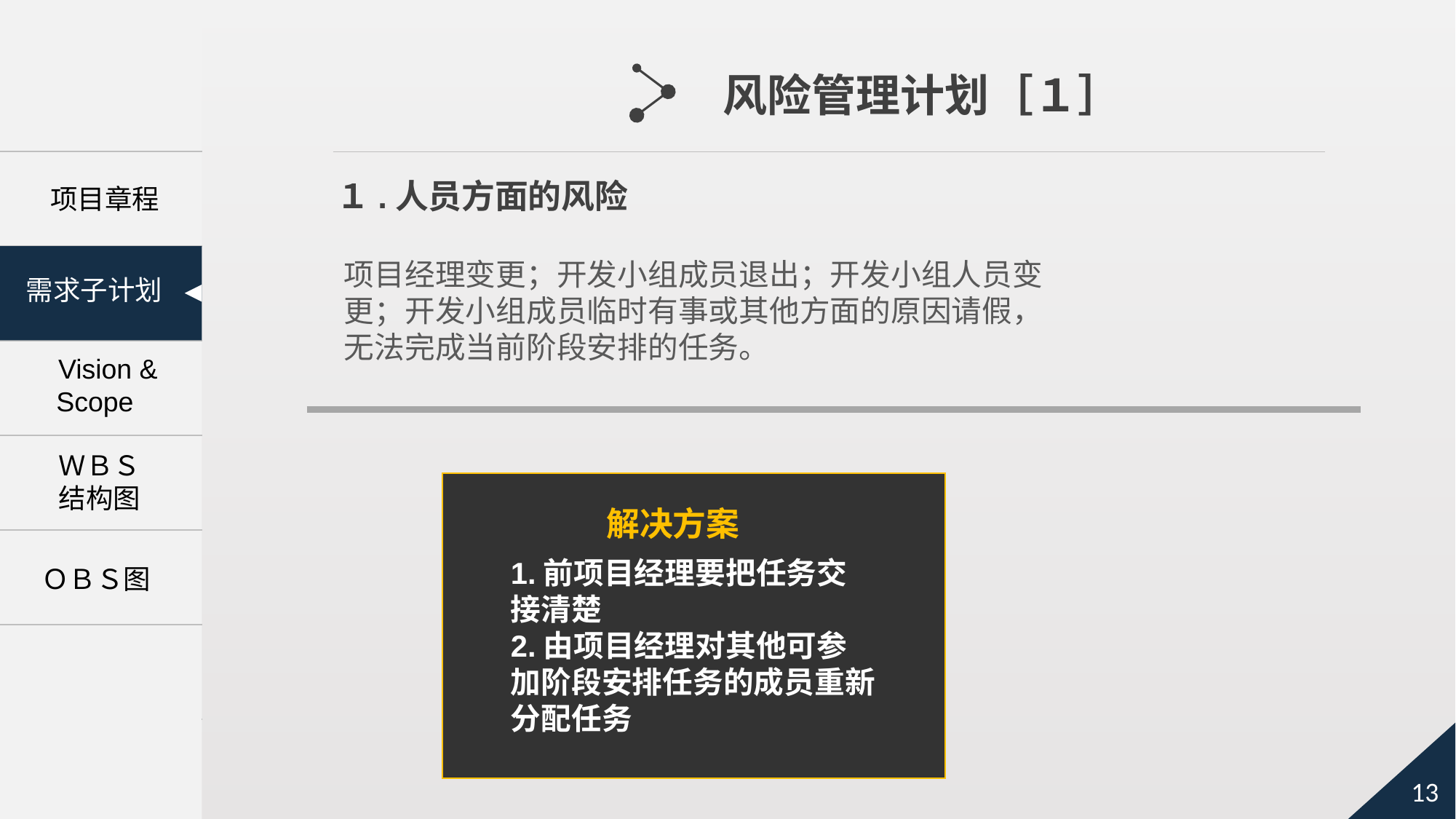

风险管理计划［１］

１.人员方面的风险
项目章程
项目经理变更；开发小组成员退出；开发小组人员变更；开发小组成员临时有事或其他方面的原因请假，无法完成当前阶段安排的任务。
　需求子计划
　Vision &
Scope
ＷＢＳ
结构图

解决方案
1.前项目经理要把任务交接清楚
2.由项目经理对其他可参加阶段安排任务的成员重新分配任务
　ＯＢＳ图